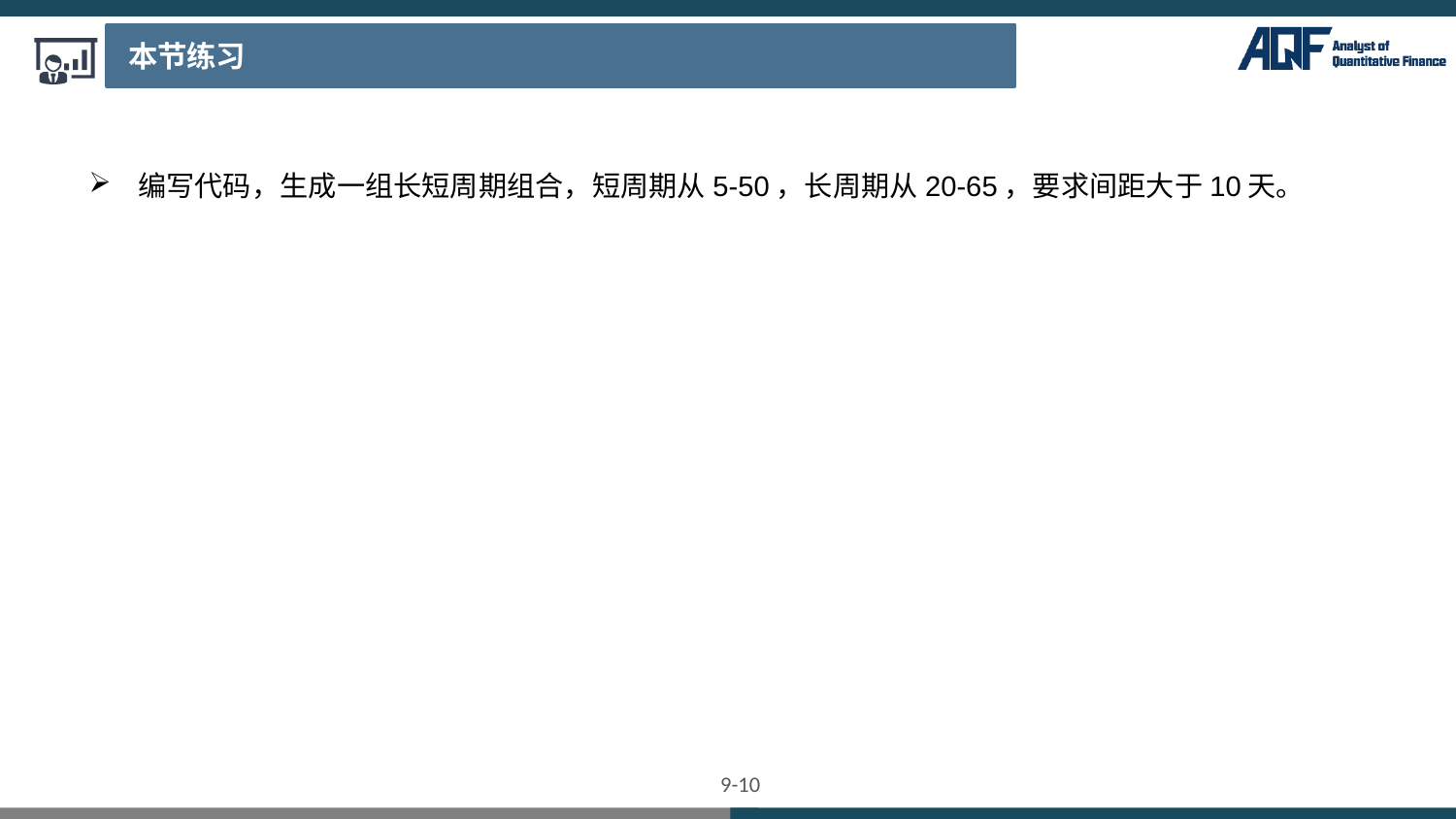

本节练习
编写代码，生成一组长短周期组合，短周期从5-50，长周期从20-65，要求间距大于10天。